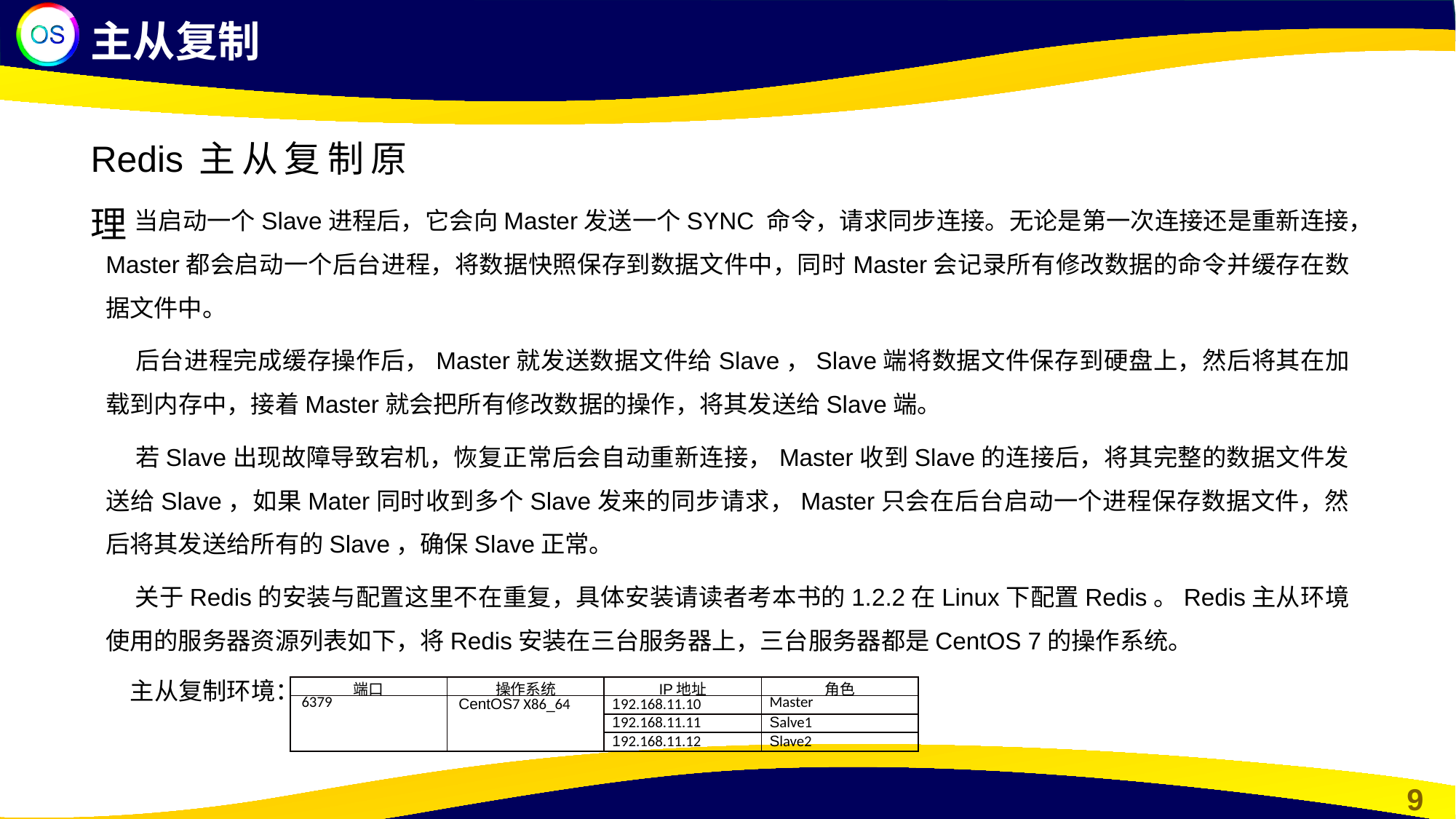

主从复制
Redis主从复制原理
    当启动一个Slave进程后，它会向Master发送一个SYNC 命令，请求同步连接。无论是第一次连接还是重新连接，Master都会启动一个后台进程，将数据快照保存到数据文件中，同时Master会记录所有修改数据的命令并缓存在数据文件中。
    后台进程完成缓存操作后，Master就发送数据文件给Slave，Slave端将数据文件保存到硬盘上，然后将其在加载到内存中，接着Master就会把所有修改数据的操作，将其发送给Slave端。
    若Slave出现故障导致宕机，恢复正常后会自动重新连接，Master收到Slave的连接后，将其完整的数据文件发送给Slave，如果Mater同时收到多个Slave发来的同步请求，Master只会在后台启动一个进程保存数据文件，然后将其发送给所有的Slave，确保Slave正常。
    关于Redis的安装与配置这里不在重复，具体安装请读者考本书的1.2.2在Linux下配置Redis。Redis主从环境使用的服务器资源列表如下，将Redis安装在三台服务器上，三台服务器都是CentOS 7的操作系统。
主从复制环境：
| 端口 | 操作系统 | IP地址 | 角色 |
| --- | --- | --- | --- |
| 6379 | CentOS7 X86\_64 | 192.168.11.10 | Master |
|  |  | 192.168.11.11 | Salve1 |
|  |  | 192.168.11.12 | Slave2 |